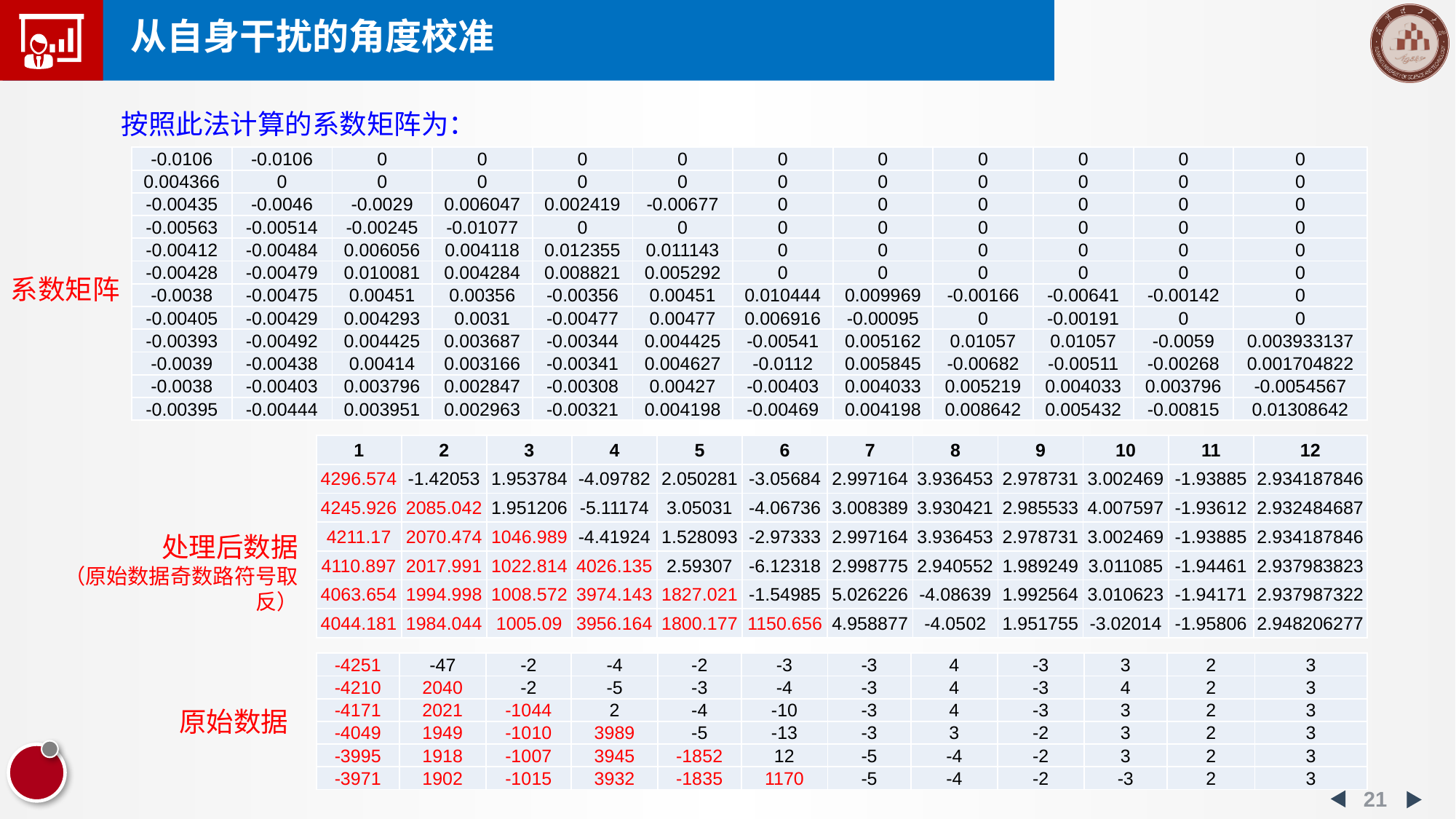

# 从自身干扰的角度校准
按照此法计算的系数矩阵为：

| -0.0106 | -0.0106 | 0 | 0 | 0 | 0 | 0 | 0 | 0 | 0 | 0 | 0 |
| --- | --- | --- | --- | --- | --- | --- | --- | --- | --- | --- | --- |
| 0.004366 | 0 | 0 | 0 | 0 | 0 | 0 | 0 | 0 | 0 | 0 | 0 |
| -0.00435 | -0.0046 | -0.0029 | 0.006047 | 0.002419 | -0.00677 | 0 | 0 | 0 | 0 | 0 | 0 |
| -0.00563 | -0.00514 | -0.00245 | -0.01077 | 0 | 0 | 0 | 0 | 0 | 0 | 0 | 0 |
| -0.00412 | -0.00484 | 0.006056 | 0.004118 | 0.012355 | 0.011143 | 0 | 0 | 0 | 0 | 0 | 0 |
| -0.00428 | -0.00479 | 0.010081 | 0.004284 | 0.008821 | 0.005292 | 0 | 0 | 0 | 0 | 0 | 0 |
| -0.0038 | -0.00475 | 0.00451 | 0.00356 | -0.00356 | 0.00451 | 0.010444 | 0.009969 | -0.00166 | -0.00641 | -0.00142 | 0 |
| -0.00405 | -0.00429 | 0.004293 | 0.0031 | -0.00477 | 0.00477 | 0.006916 | -0.00095 | 0 | -0.00191 | 0 | 0 |
| -0.00393 | -0.00492 | 0.004425 | 0.003687 | -0.00344 | 0.004425 | -0.00541 | 0.005162 | 0.01057 | 0.01057 | -0.0059 | 0.003933137 |
| -0.0039 | -0.00438 | 0.00414 | 0.003166 | -0.00341 | 0.004627 | -0.0112 | 0.005845 | -0.00682 | -0.00511 | -0.00268 | 0.001704822 |
| -0.0038 | -0.00403 | 0.003796 | 0.002847 | -0.00308 | 0.00427 | -0.00403 | 0.004033 | 0.005219 | 0.004033 | 0.003796 | -0.0054567 |
| -0.00395 | -0.00444 | 0.003951 | 0.002963 | -0.00321 | 0.004198 | -0.00469 | 0.004198 | 0.008642 | 0.005432 | -0.00815 | 0.01308642 |
系数矩阵
| 1 | 2 | 3 | 4 | 5 | 6 | 7 | 8 | 9 | 10 | 11 | 12 |
| --- | --- | --- | --- | --- | --- | --- | --- | --- | --- | --- | --- |
| 4296.574 | -1.42053 | 1.953784 | -4.09782 | 2.050281 | -3.05684 | 2.997164 | 3.936453 | 2.978731 | 3.002469 | -1.93885 | 2.934187846 |
| 4245.926 | 2085.042 | 1.951206 | -5.11174 | 3.05031 | -4.06736 | 3.008389 | 3.930421 | 2.985533 | 4.007597 | -1.93612 | 2.932484687 |
| 4211.17 | 2070.474 | 1046.989 | -4.41924 | 1.528093 | -2.97333 | 2.997164 | 3.936453 | 2.978731 | 3.002469 | -1.93885 | 2.934187846 |
| 4110.897 | 2017.991 | 1022.814 | 4026.135 | 2.59307 | -6.12318 | 2.998775 | 2.940552 | 1.989249 | 3.011085 | -1.94461 | 2.937983823 |
| 4063.654 | 1994.998 | 1008.572 | 3974.143 | 1827.021 | -1.54985 | 5.026226 | -4.08639 | 1.992564 | 3.010623 | -1.94171 | 2.937987322 |
| 4044.181 | 1984.044 | 1005.09 | 3956.164 | 1800.177 | 1150.656 | 4.958877 | -4.0502 | 1.951755 | -3.02014 | -1.95806 | 2.948206277 |
 处理后数据
（原始数据奇数路符号取反）
| -4251 | -47 | -2 | -4 | -2 | -3 | -3 | 4 | -3 | 3 | 2 | 3 |
| --- | --- | --- | --- | --- | --- | --- | --- | --- | --- | --- | --- |
| -4210 | 2040 | -2 | -5 | -3 | -4 | -3 | 4 | -3 | 4 | 2 | 3 |
| -4171 | 2021 | -1044 | 2 | -4 | -10 | -3 | 4 | -3 | 3 | 2 | 3 |
| -4049 | 1949 | -1010 | 3989 | -5 | -13 | -3 | 3 | -2 | 3 | 2 | 3 |
| -3995 | 1918 | -1007 | 3945 | -1852 | 12 | -5 | -4 | -2 | 3 | 2 | 3 |
| -3971 | 1902 | -1015 | 3932 | -1835 | 1170 | -5 | -4 | -2 | -3 | 2 | 3 |
原始数据
21